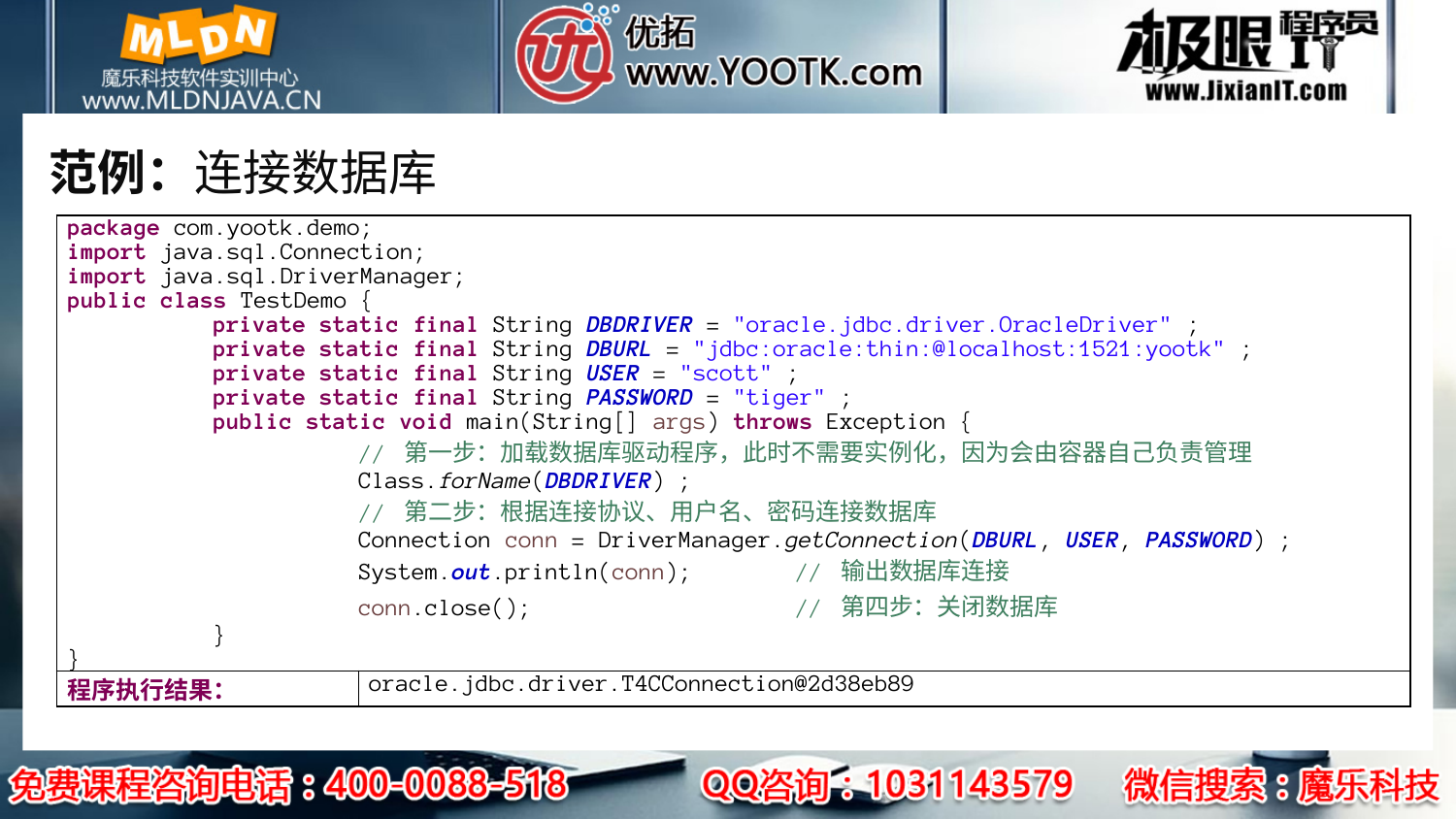

# 范例：连接数据库
| package com.yootk.demo; import java.sql.Connection; import java.sql.DriverManager; public class TestDemo { private static final String DBDRIVER = "oracle.jdbc.driver.OracleDriver" ; private static final String DBURL = "jdbc:oracle:thin:@localhost:1521:yootk" ; private static final String USER = "scott" ; private static final String PASSWORD = "tiger" ; public static void main(String[] args) throws Exception { // 第一步：加载数据库驱动程序，此时不需要实例化，因为会由容器自己负责管理 Class.forName(DBDRIVER) ; // 第二步：根据连接协议、用户名、密码连接数据库 Connection conn = DriverManager.getConnection(DBURL, USER, PASSWORD) ; System.out.println(conn); // 输出数据库连接 conn.close(); // 第四步：关闭数据库 } } |  |
| --- | --- |
| 程序执行结果： | oracle.jdbc.driver.T4CConnection@2d38eb89 |